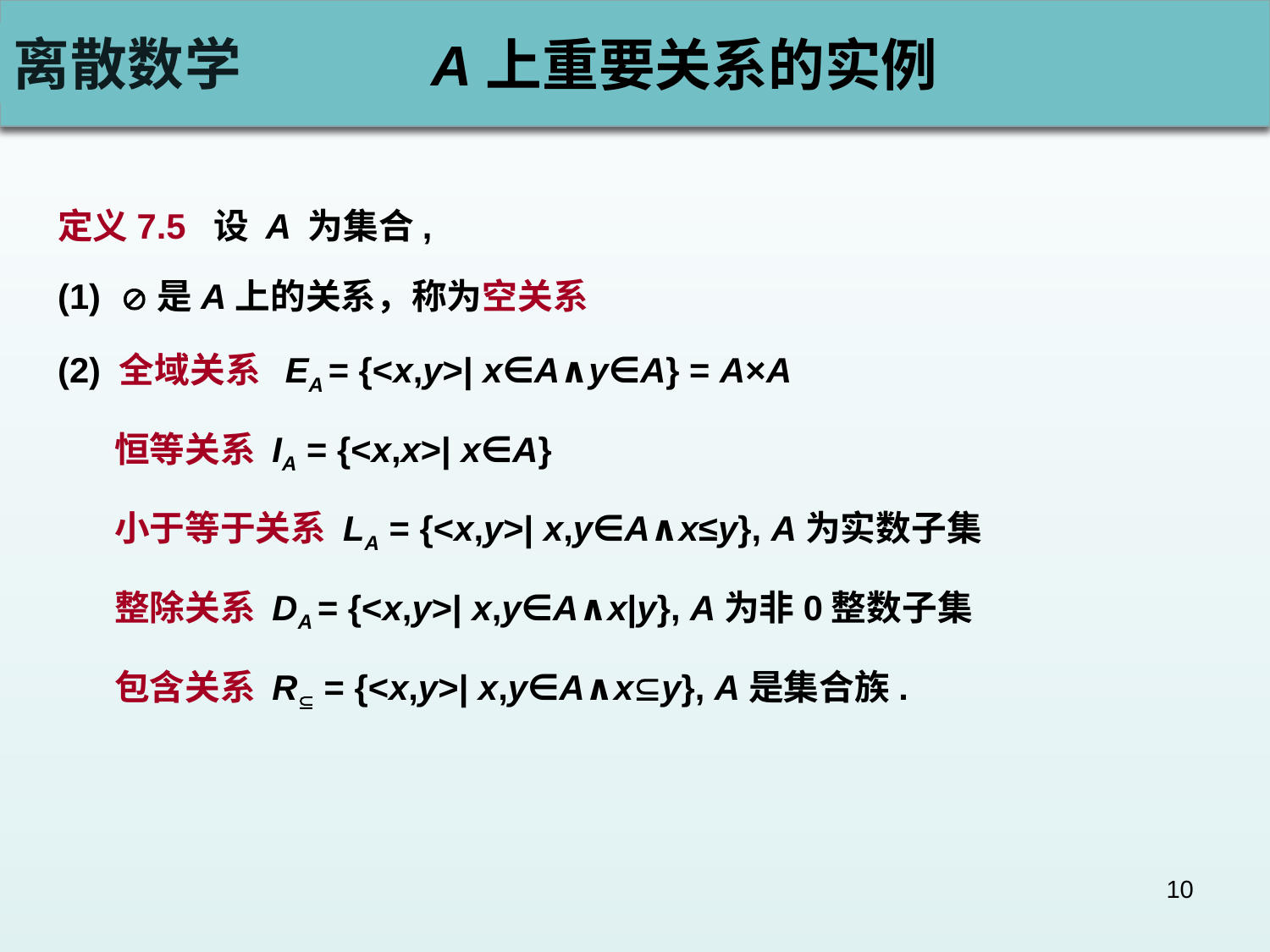

# A上重要关系的实例
定义7.5  设 A 为集合,
(1)  ∅是A上的关系，称为空关系
(2) 全域关系  EA = {<x,y>| x∈A∧y∈A} = A×A
      恒等关系 IA = {<x,x>| x∈A}
      小于等于关系 LA = {<x,y>| x,y∈A∧x≤y}, A为实数子集
      整除关系 DA = {<x,y>| x,y∈A∧x|y}, A为非0整数子集
      包含关系 R⊆ = {<x,y>| x,y∈A∧x⊆y}, A是集合族.
10